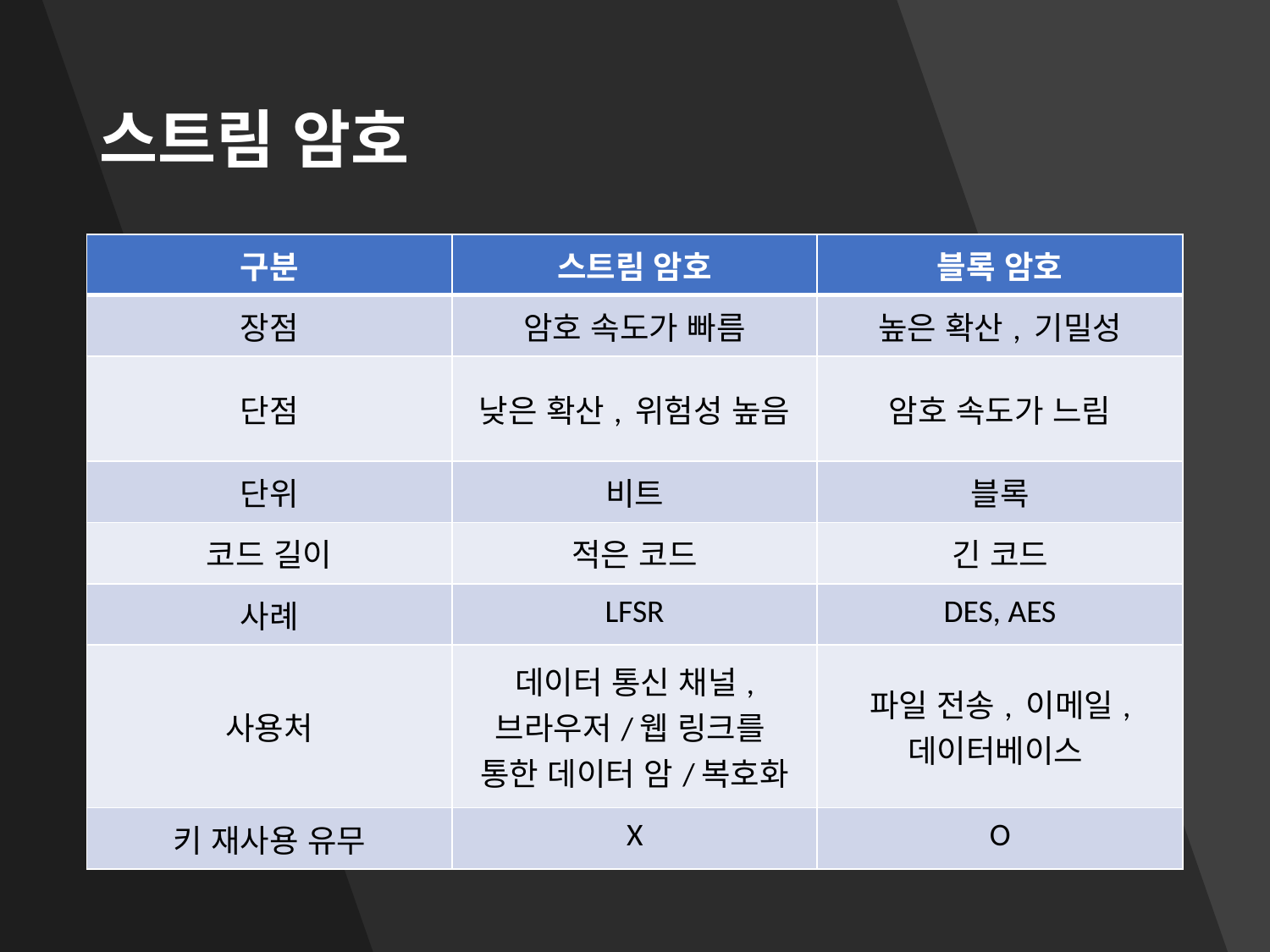

# 스트림 암호
| 구분 | 스트림 암호 | 블록 암호 |
| --- | --- | --- |
| 장점 | 암호 속도가 빠름 | 높은 확산, 기밀성 |
| 단점 | 낮은 확산, 위험성 높음 | 암호 속도가 느림 |
| 단위 | 비트 | 블록 |
| 코드 길이 | 적은 코드 | 긴 코드 |
| 사례 | LFSR | DES, AES |
| 사용처 | 데이터 통신 채널, 브라우저/웹 링크를 통한 데이터 암/복호화 | 파일 전송, 이메일, 데이터베이스 |
| 키 재사용 유무 | X | O |